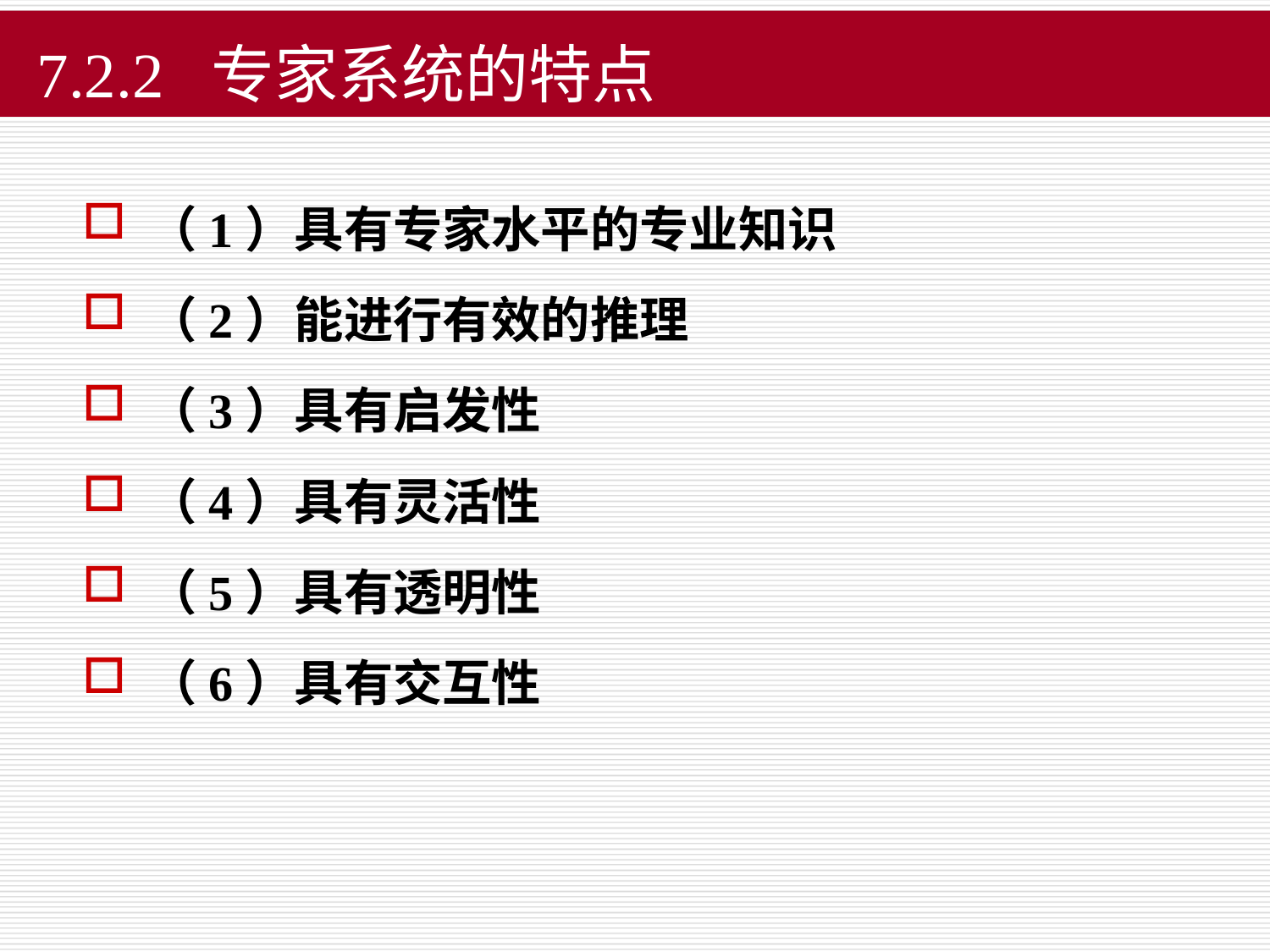

#
7.2.2  专家系统的特点
（1）具有专家水平的专业知识
（2）能进行有效的推理
（3）具有启发性
（4）具有灵活性
（5）具有透明性
（6）具有交互性
16